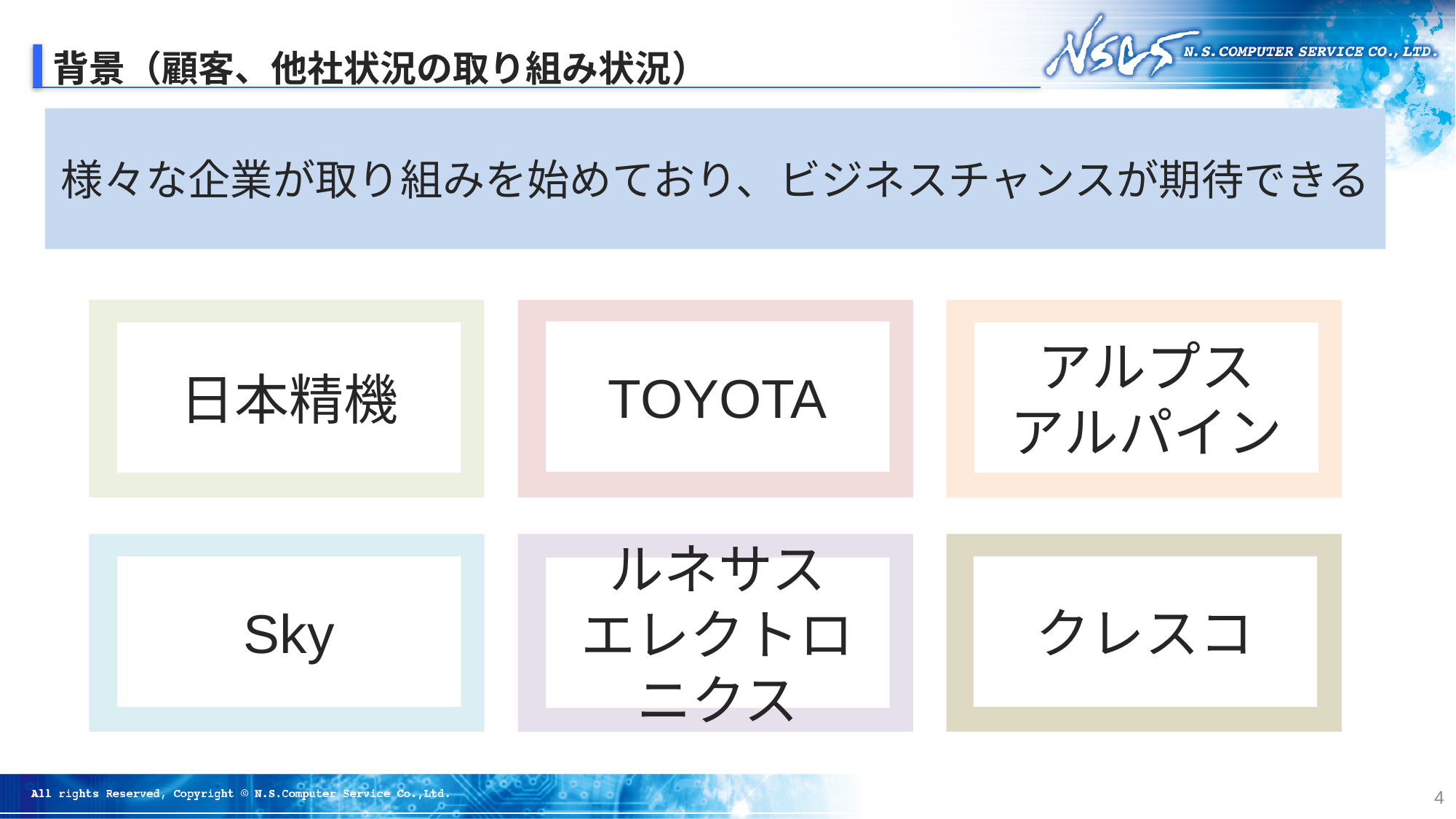

背景（顧客、他社状況の取り組み状況）

背景
様々な企業が取り組みを始めており、ビジネスチャンスが期待できる

TOYOTA
日本精機
アルプス
アルパイン

Sky
クレスコ
ルネサス
エレクトロニクス
4